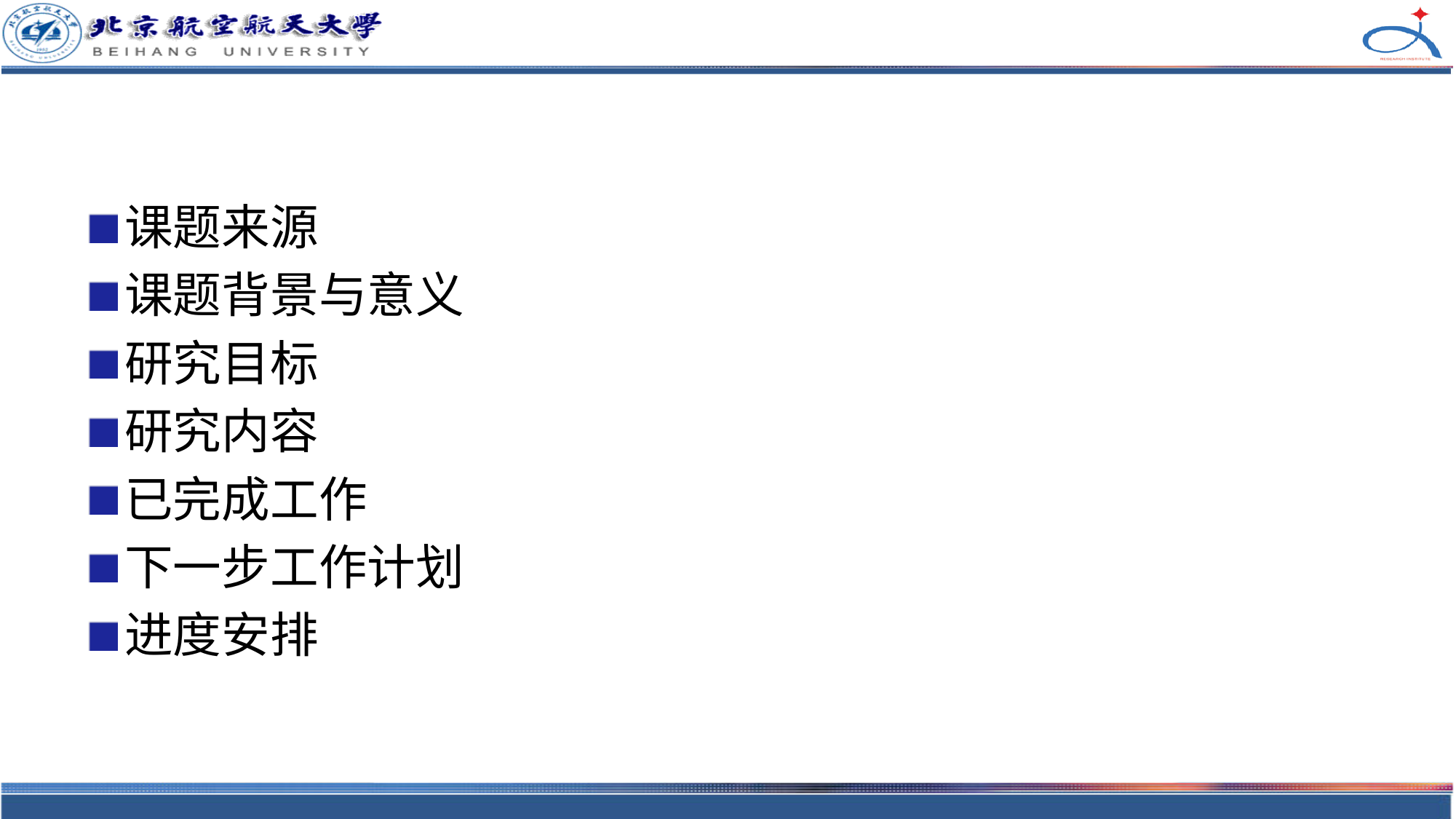

#
课题来源
课题背景与意义
研究目标
研究内容
已完成工作
下一步工作计划
进度安排